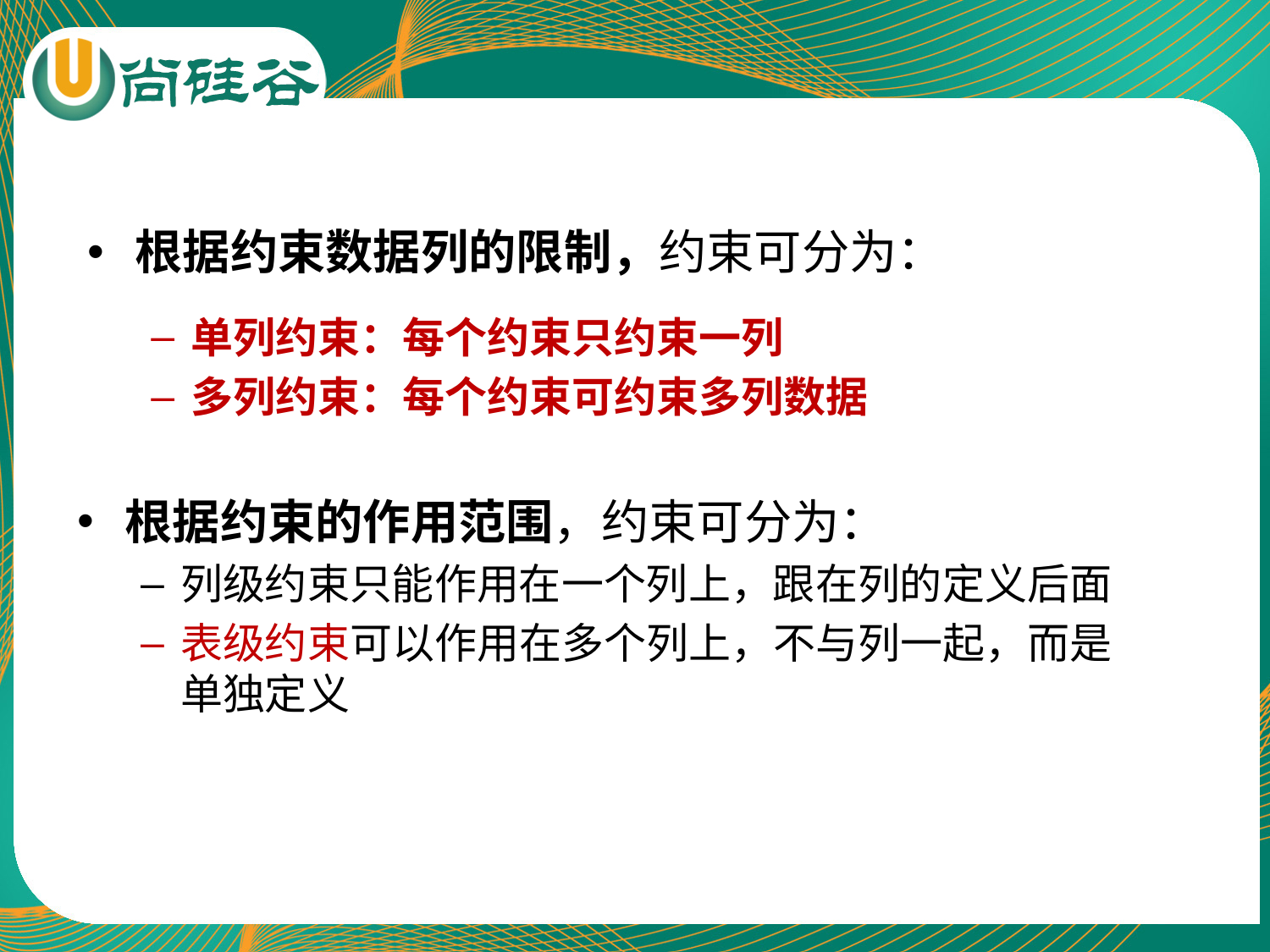

根据约束数据列的限制，约束可分为：
单列约束：每个约束只约束一列
多列约束：每个约束可约束多列数据
根据约束的作用范围，约束可分为：
列级约束只能作用在一个列上，跟在列的定义后面
表级约束可以作用在多个列上，不与列一起，而是单独定义